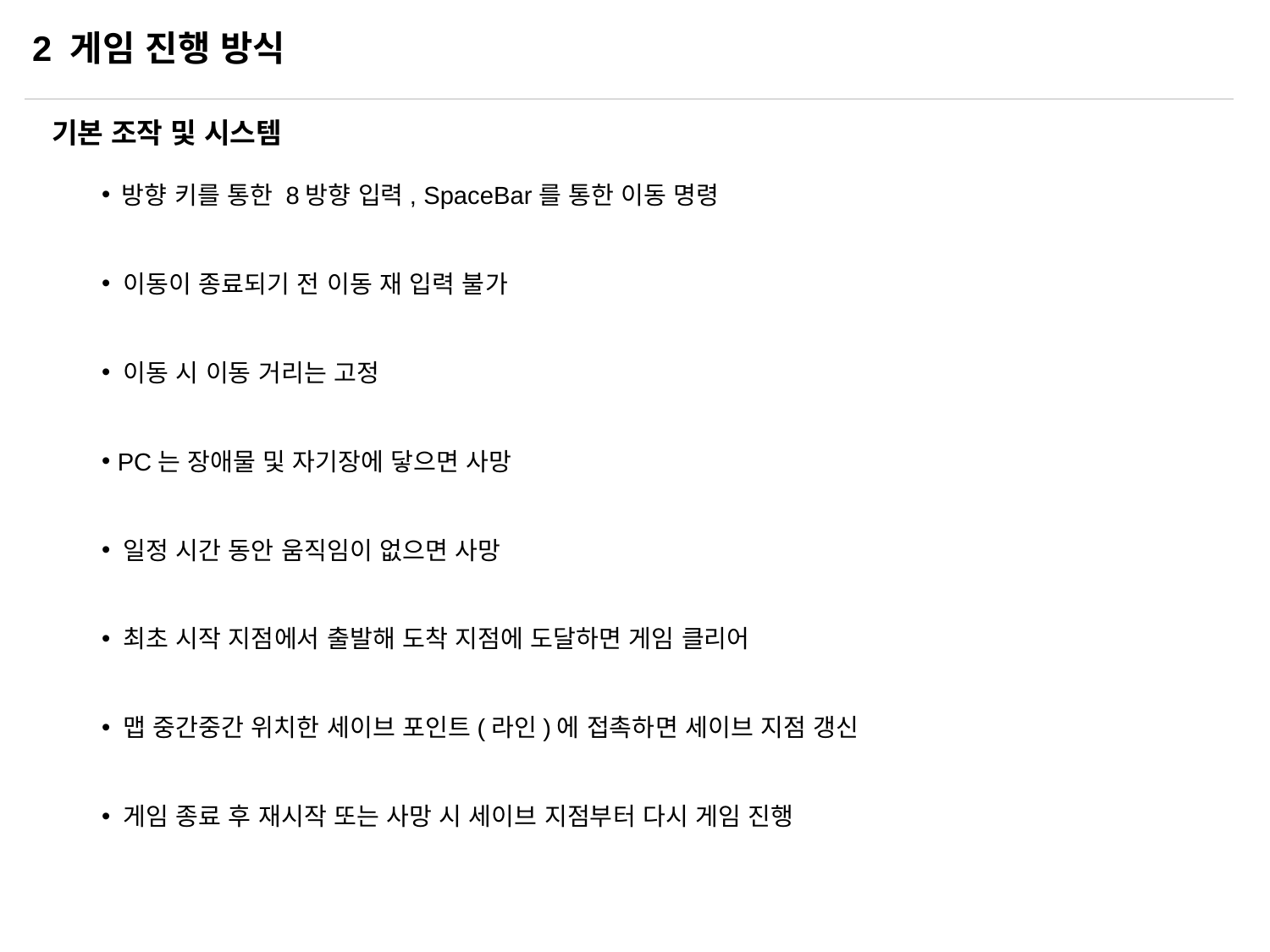

2 게임 진행 방식
  기본 조작 및 시스템
 방향 키를 통한 8방향 입력, SpaceBar를 통한 이동 명령

 이동이 종료되기 전 이동 재 입력 불가

 이동 시 이동 거리는 고정

 PC는 장애물 및 자기장에 닿으면 사망

 일정 시간 동안 움직임이 없으면 사망

 최초 시작 지점에서 출발해 도착 지점에 도달하면 게임 클리어

 맵 중간중간 위치한 세이브 포인트(라인)에 접촉하면 세이브 지점 갱신

 게임 종료 후 재시작 또는 사망 시 세이브 지점부터 다시 게임 진행